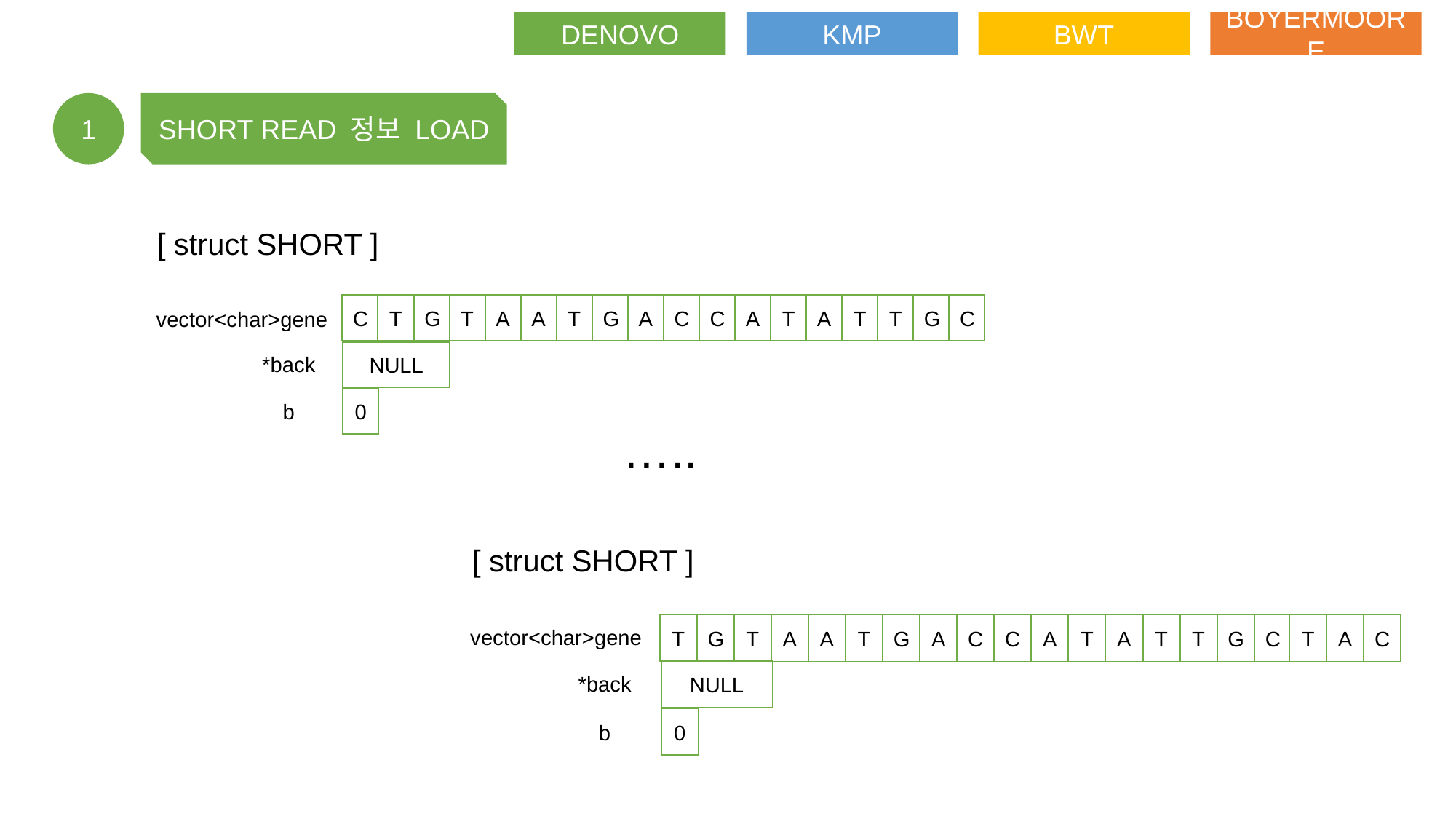

DENOVO
KMP
BWT
BOYERMOORE
1
SHORT READ 정보 LOAD
[ struct SHORT ]
C
T
G
T
A
A
T

G
A
C
C
A
T
A
T
T
G
C
vector<char>gene
*back

NULL

0
b
…..
[ struct SHORT ]
vector<char>gene
T
G
T
A
A
T

G
A
C
C
A
T
A
T
T
G
C

T
A
C
*back

NULL

0
b